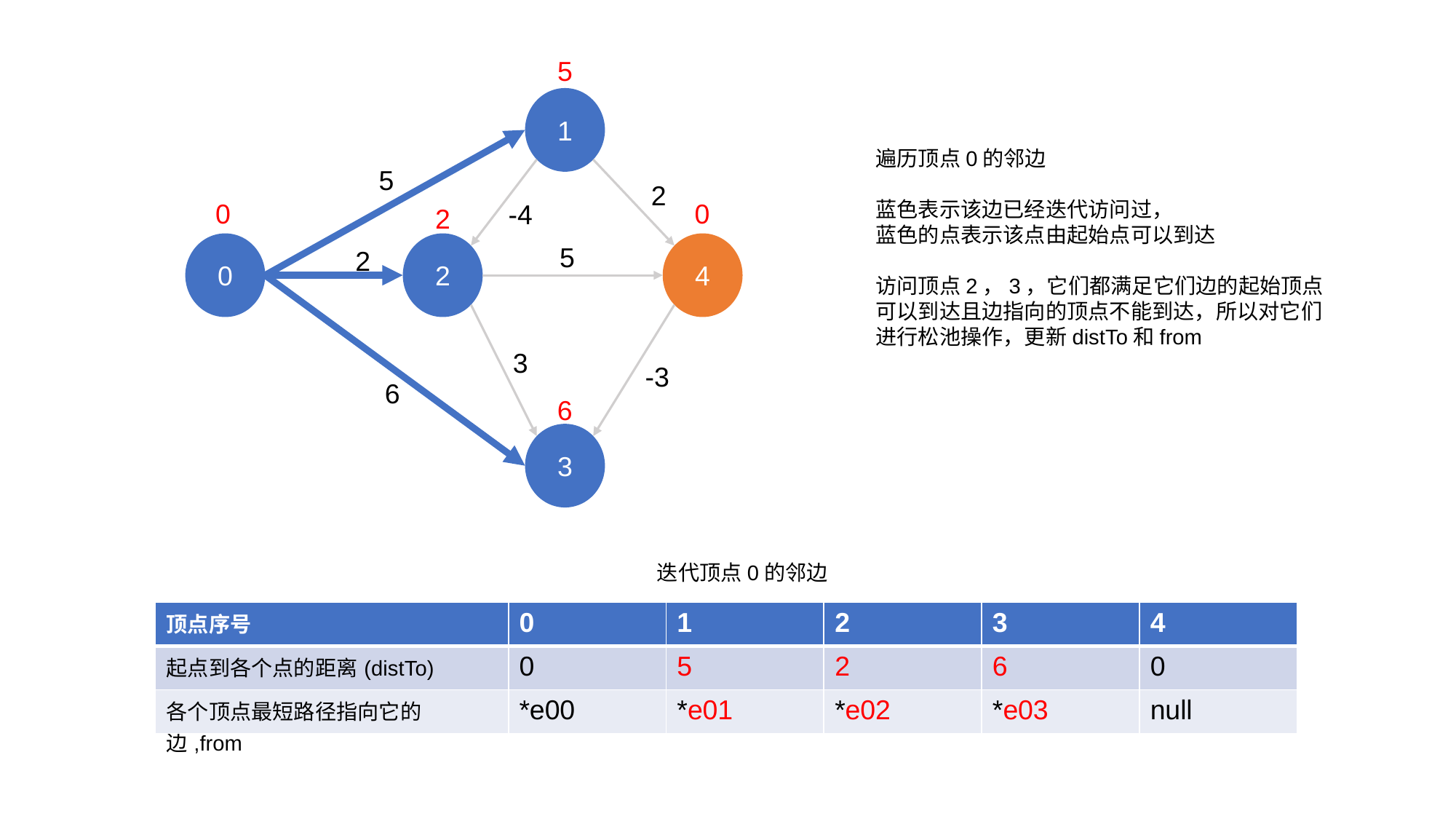

5
1
5
2
0
0
-4
2
4
2
0
5
2
3
-3
6
6
3
遍历顶点0的邻边

蓝色表示该边已经迭代访问过，
蓝色的点表示该点由起始点可以到达

访问顶点2，3，它们都满足它们边的起始顶点可以到达且边指向的顶点不能到达，所以对它们进行松池操作，更新distTo和from
迭代顶点0的邻边
| 顶点序号 | 0 | 1 | 2 | 3 | 4 |
| --- | --- | --- | --- | --- | --- |
| 起点到各个点的距离(distTo) | 0 | 5 | 2 | 6 | 0 |
| 各个顶点最短路径指向它的边,from | \*e00 | \*e01 | \*e02 | \*e03 | null |